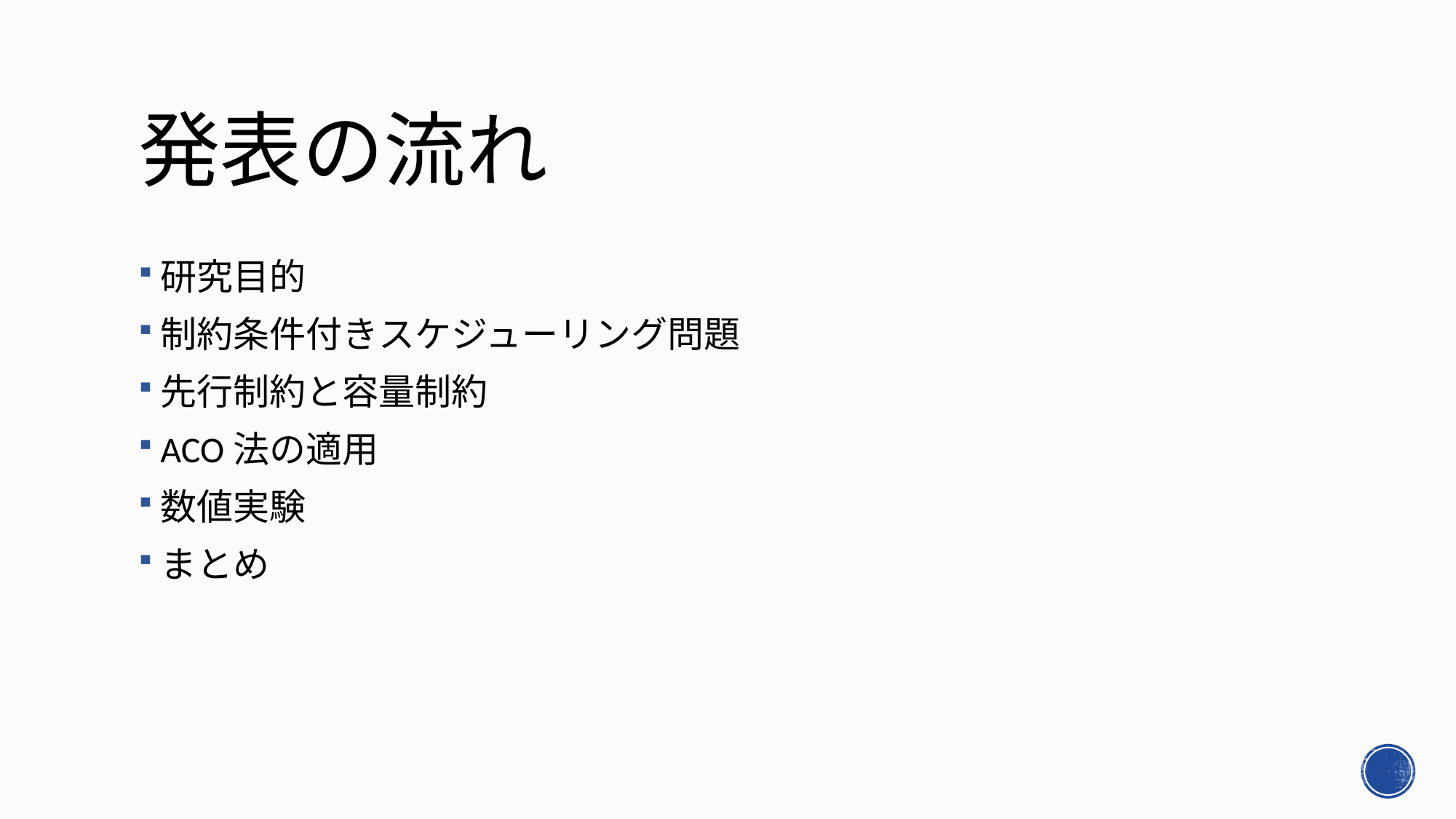

# 発表の流れ
研究目的
制約条件付きスケジューリング問題
先行制約と容量制約
ACO法の適用
数値実験
まとめ